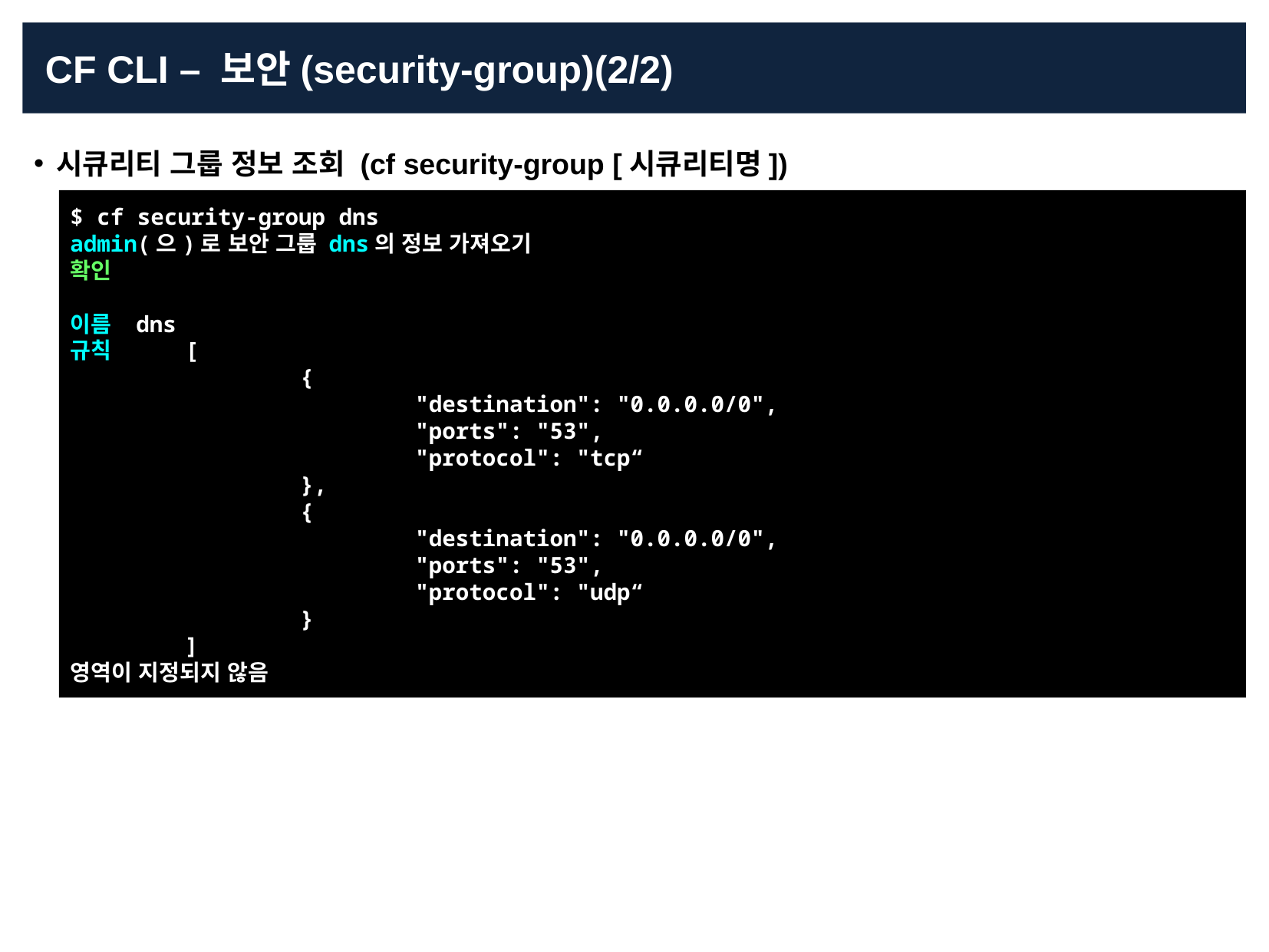

CF CLI – 보안(security-group)(2/2)
시큐리티 그룹 정보 조회 (cf security-group [시큐리티명])
$ cf security-group dns
admin(으)로 보안 그룹 dns의 정보 가져오기
확인

이름   dns
규칙	[
		{
			"destination": "0.0.0.0/0",
			"ports": "53",
			"protocol": "tcp“
		},
		{
			"destination": "0.0.0.0/0",
			"ports": "53",
			"protocol": "udp“
		}
	]
영역이 지정되지 않음